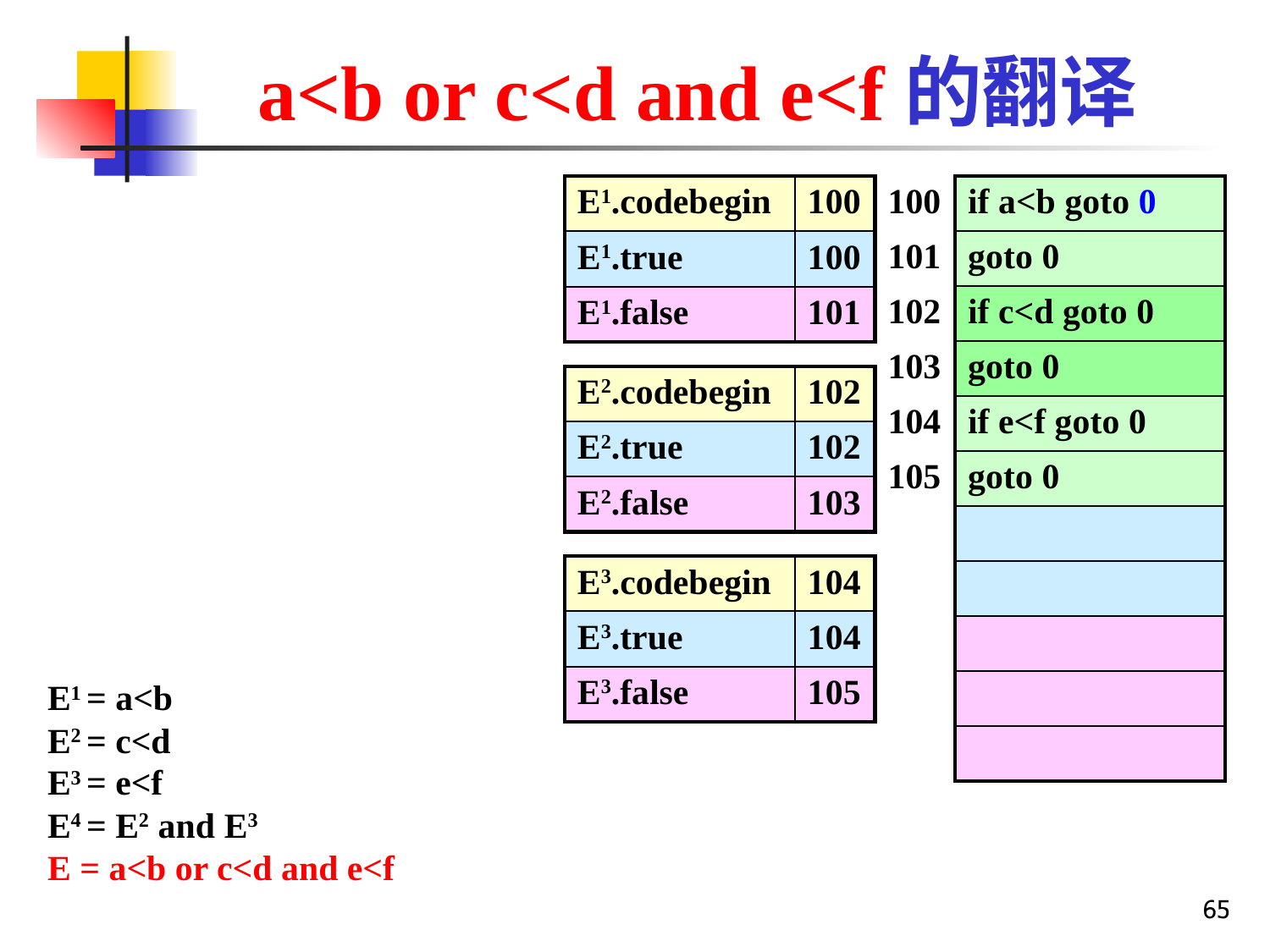

a<b or c<d and e<f的翻译
| E1.codebegin | 100 |
| --- | --- |
| E1.true | 100 |
| E1.false | 101 |
| 100 | if a<b goto 0 |
| --- | --- |
| 101 | goto 0 |
| 102 | if c<d goto 0 |
| 103 | goto 0 |
| 104 | if e<f goto 0 |
| 105 | goto 0 |
|  |  |
|  |  |
|  |  |
|  |  |
|  |  |
| E2.codebegin | 102 |
| --- | --- |
| E2.true | 102 |
| E2.false | 103 |
| E3.codebegin | 104 |
| --- | --- |
| E3.true | 104 |
| E3.false | 105 |
E1 = a<b
E2 = c<d
E3 = e<f
E4 = E2 and E3
E = a<b or c<d and e<f
65